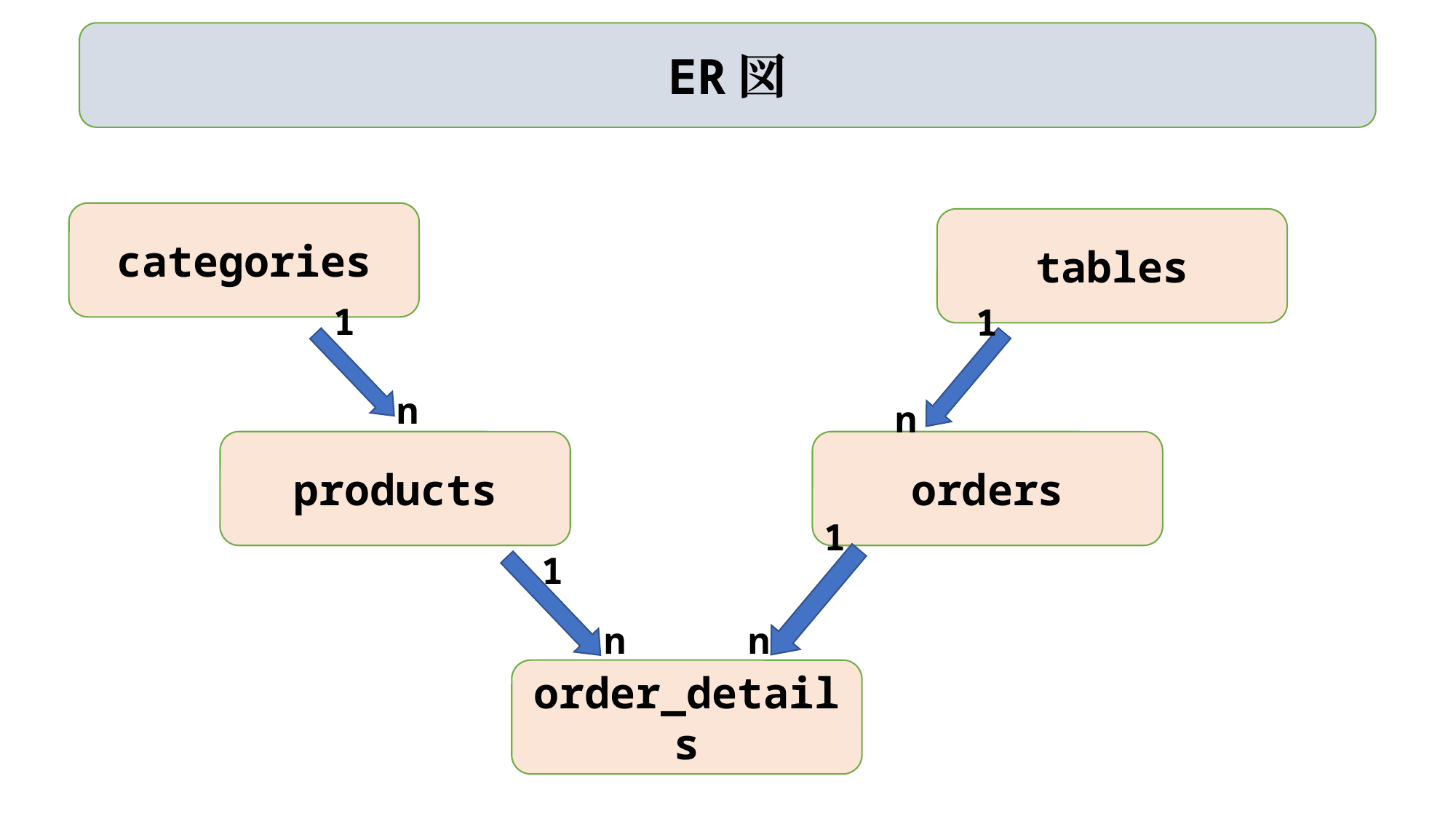

ER図
categories
tables
1
1

n
n
products
orders
1

1
n
n
order_details